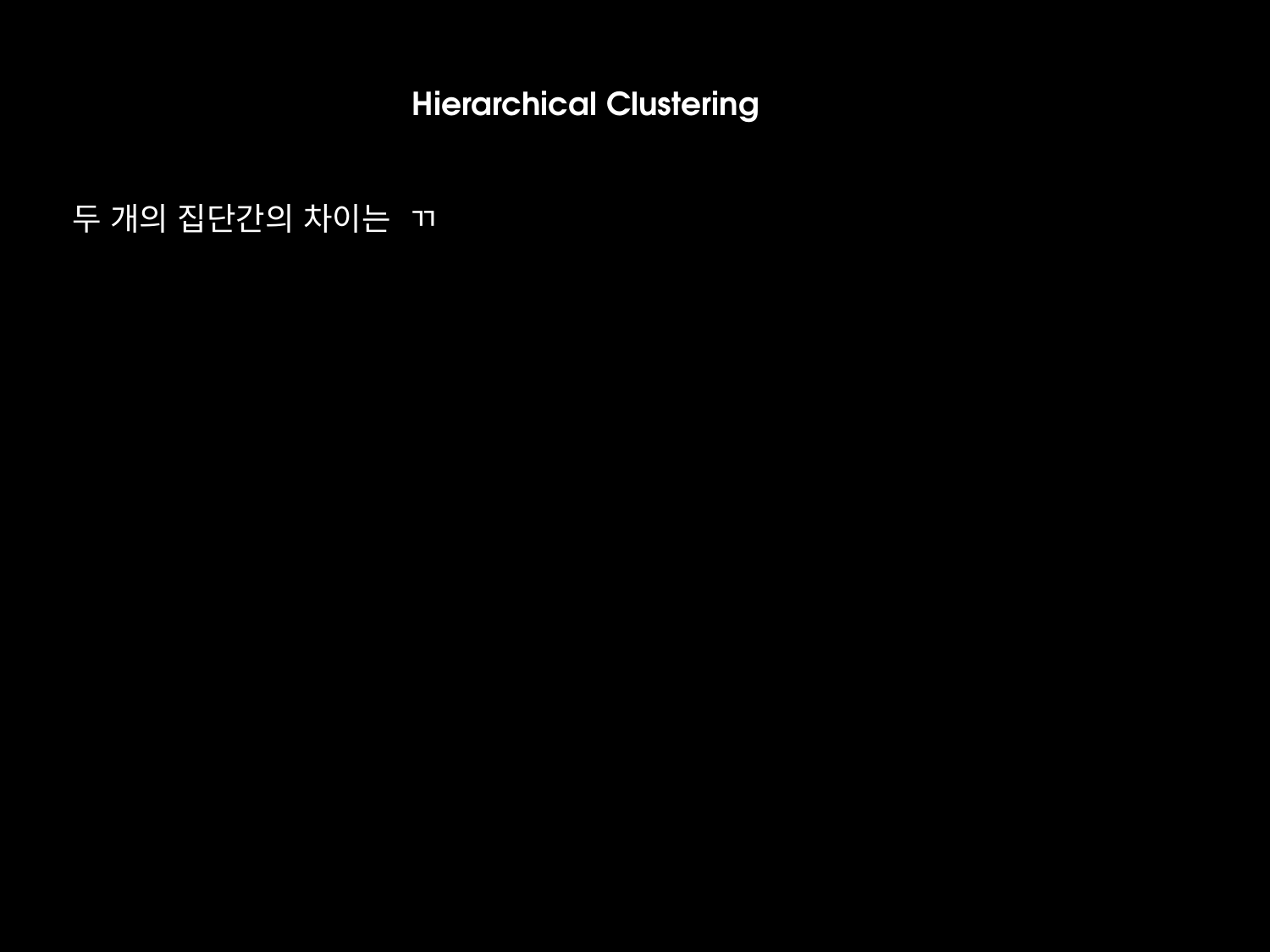

Hierarchical Clustering
두 개의 집단간의 차이는  ㄲ